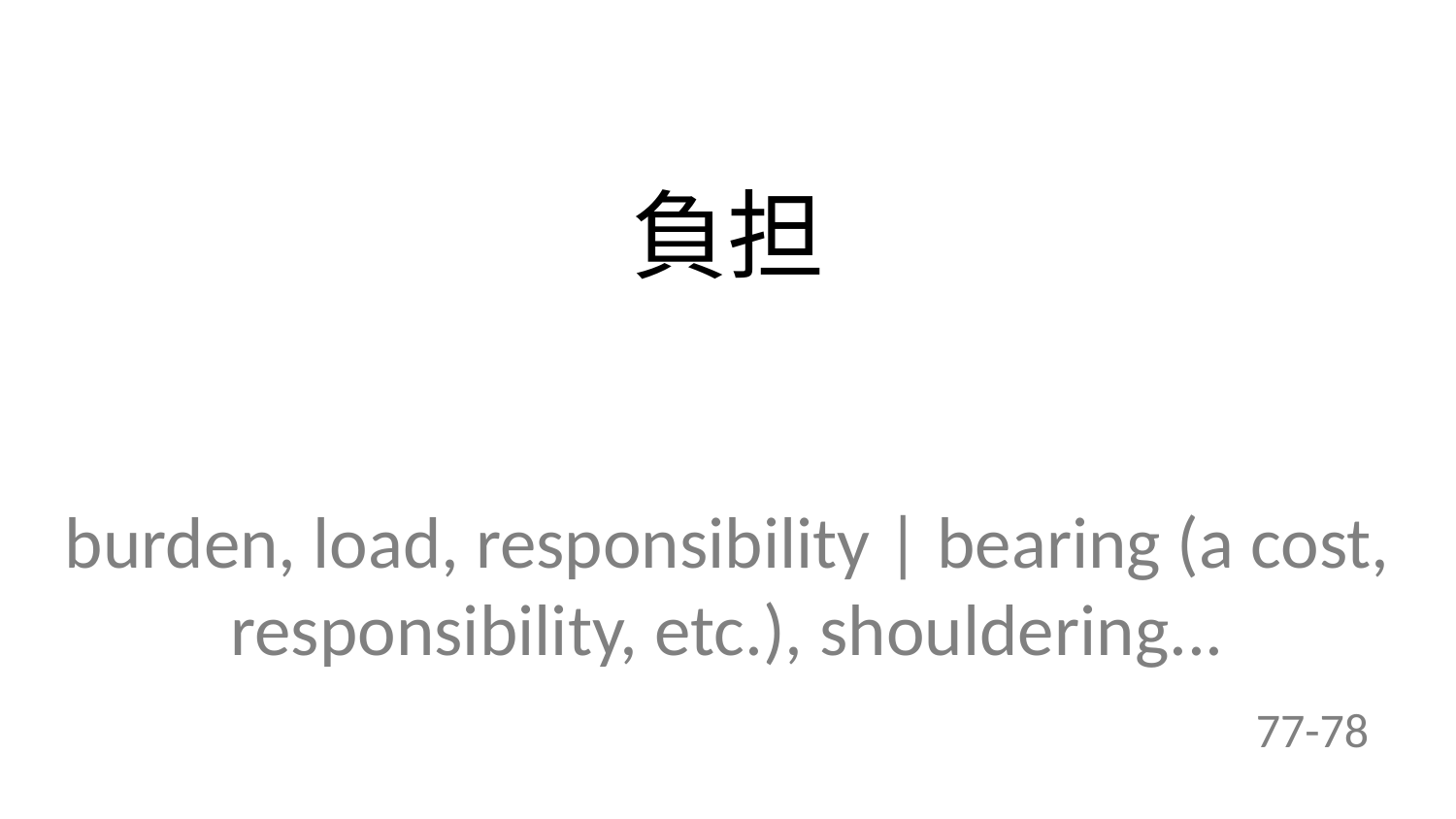

負担

burden, load, responsibility | bearing (a cost, responsibility, etc.), shouldering...
77-78